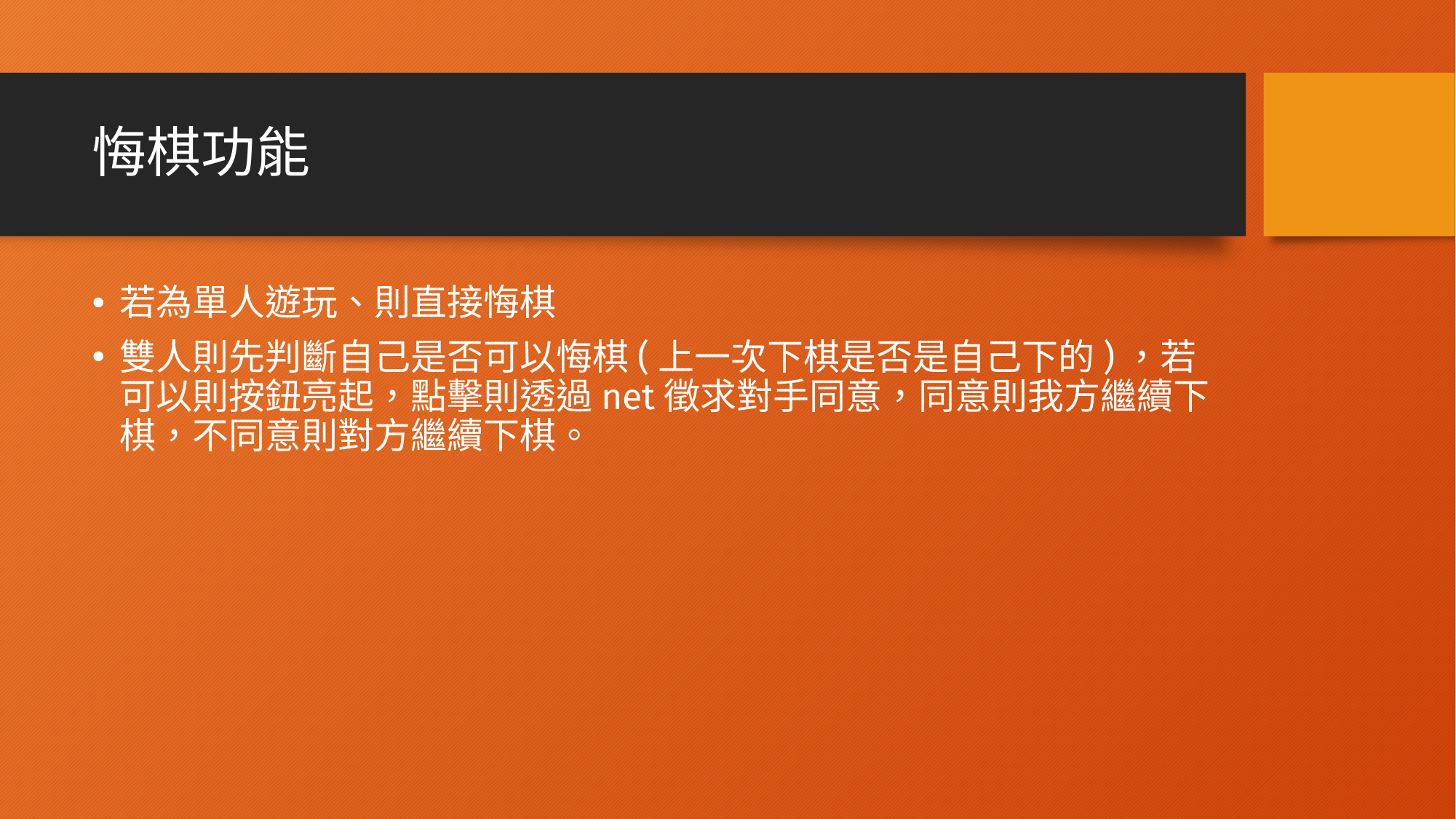

# 悔棋功能
若為單人遊玩、則直接悔棋
雙人則先判斷自己是否可以悔棋(上一次下棋是否是自己下的)，若可以則按鈕亮起，點擊則透過net徵求對手同意，同意則我方繼續下棋，不同意則對方繼續下棋。